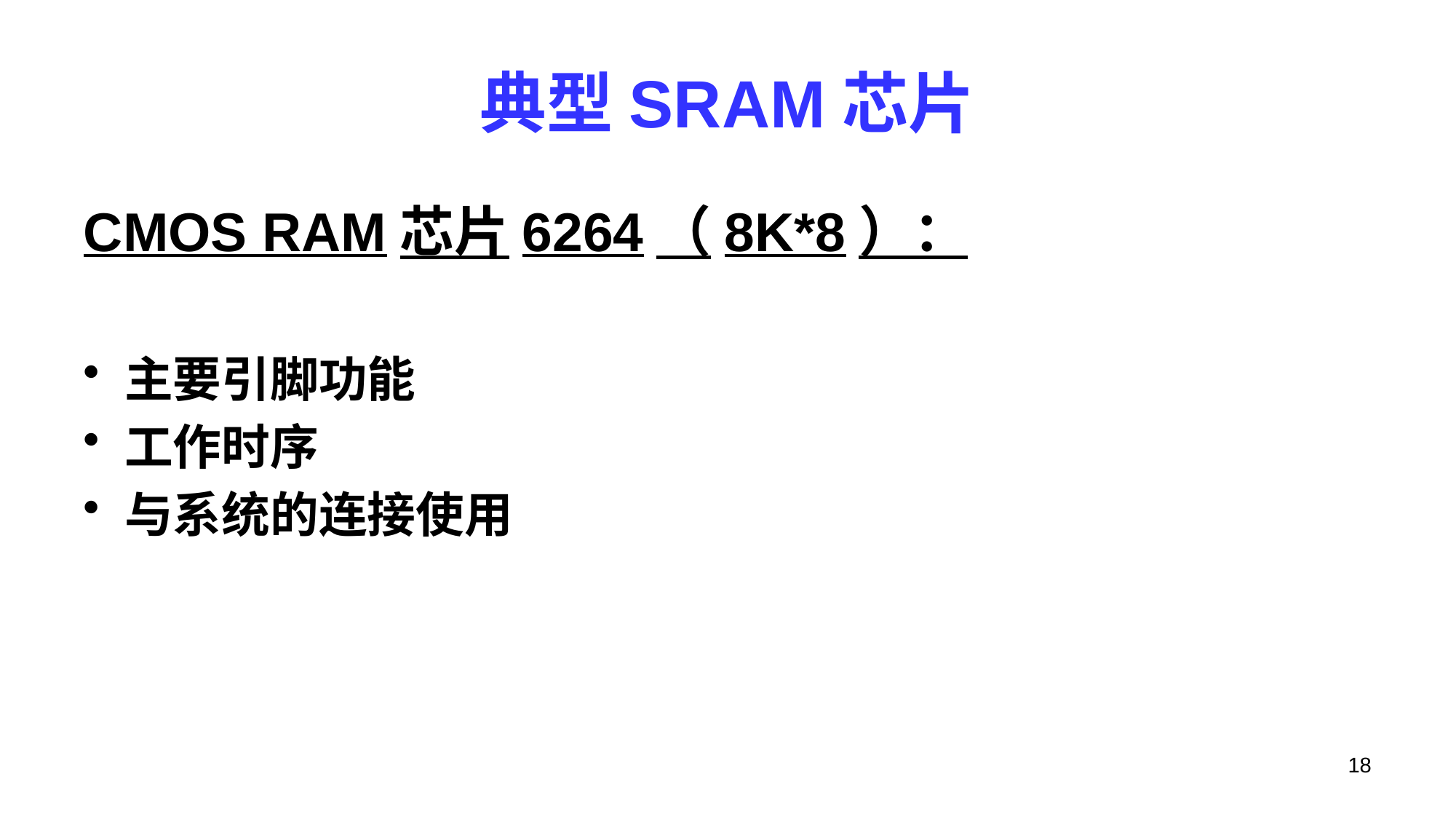

# 典型SRAM芯片
CMOS RAM芯片6264（8K*8）：

主要引脚功能
工作时序
与系统的连接使用

18